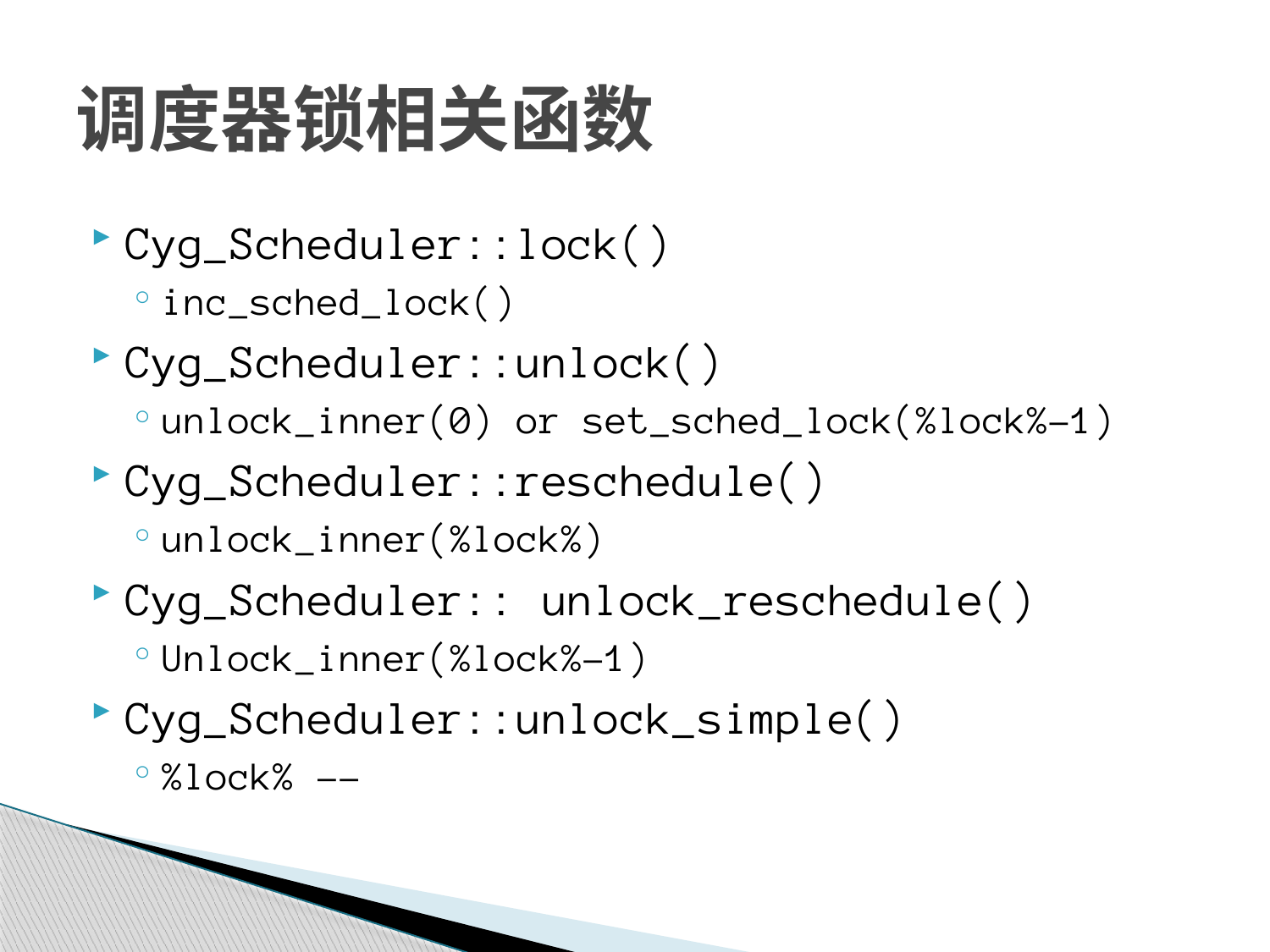

# 调度器锁相关函数
Cyg_Scheduler::lock()
inc_sched_lock()
Cyg_Scheduler::unlock()
unlock_inner(0) or set_sched_lock(%lock%-1)
Cyg_Scheduler::reschedule()
unlock_inner(%lock%)
Cyg_Scheduler:: unlock_reschedule()
Unlock_inner(%lock%-1)
Cyg_Scheduler::unlock_simple()
%lock% --